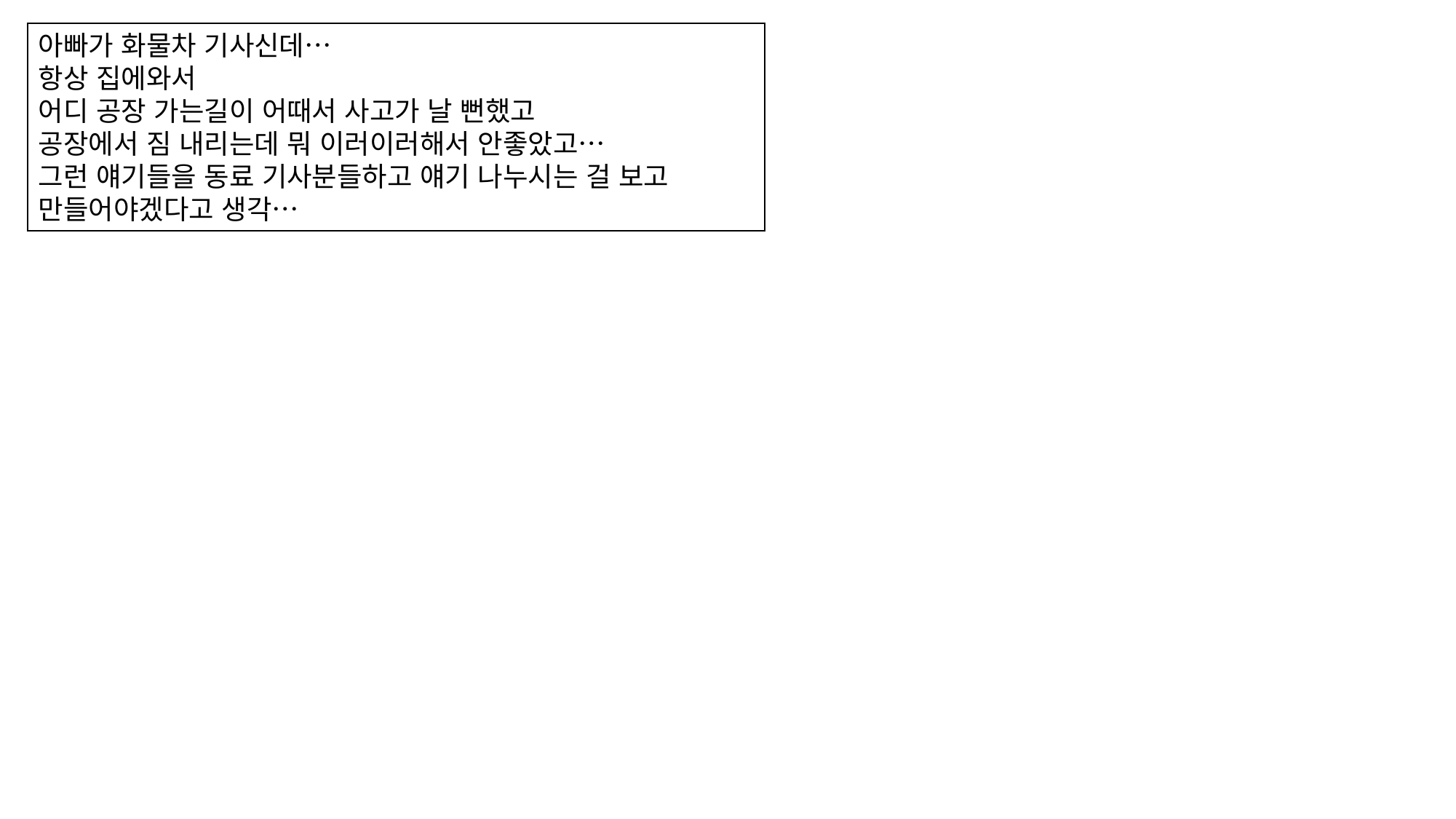

아빠가 화물차 기사신데…
항상 집에와서
어디 공장 가는길이 어때서 사고가 날 뻔했고
공장에서 짐 내리는데 뭐 이러이러해서 안좋았고…
그런 얘기들을 동료 기사분들하고 얘기 나누시는 걸 보고
만들어야겠다고 생각…